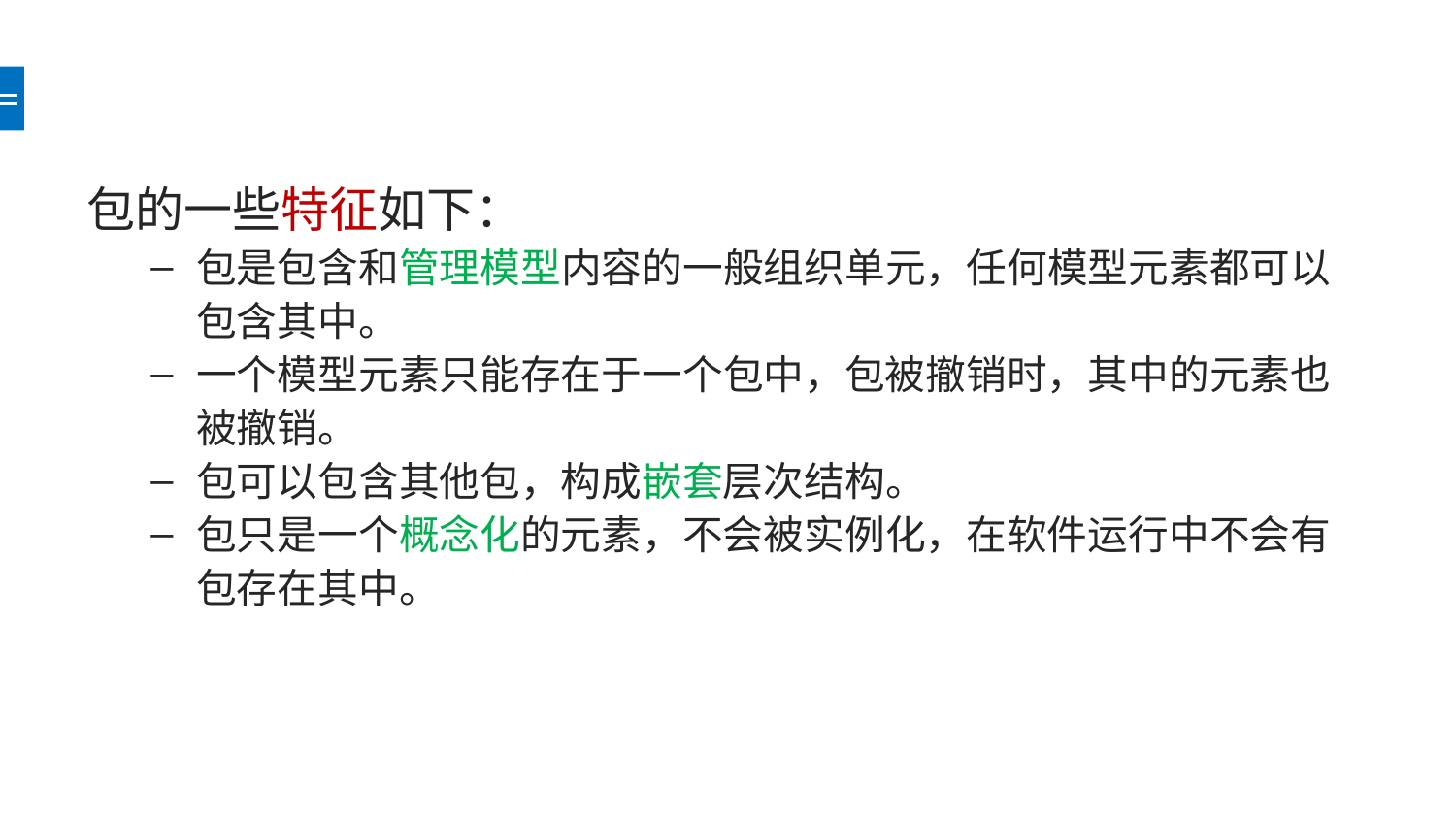

#
包的一些特征如下：
包是包含和管理模型内容的一般组织单元，任何模型元素都可以包含其中。
一个模型元素只能存在于一个包中，包被撤销时，其中的元素也被撤销。
包可以包含其他包，构成嵌套层次结构。
包只是一个概念化的元素，不会被实例化，在软件运行中不会有包存在其中。